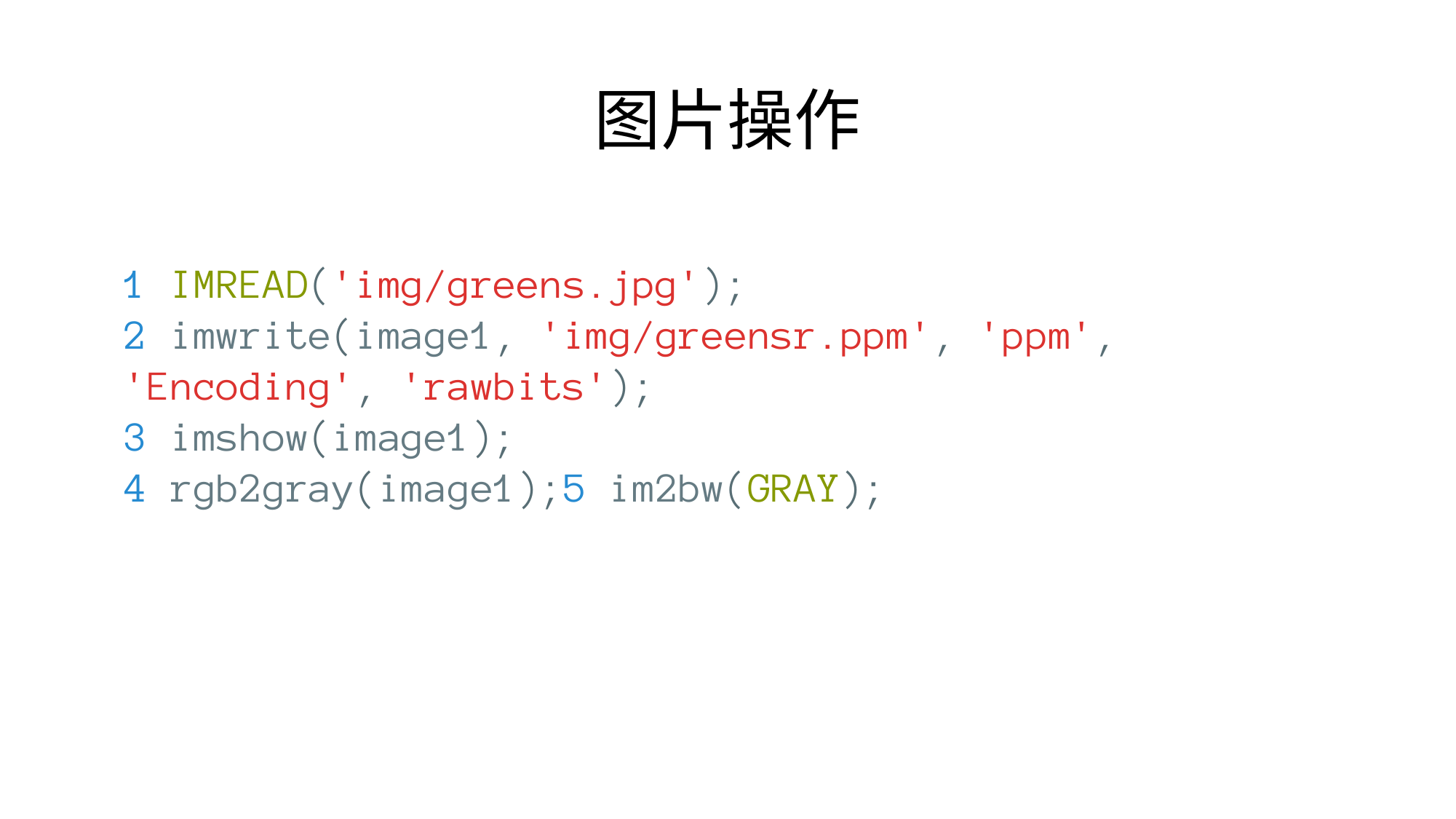

# 图片操作
1 IMREAD('img/greens.jpg');
2 imwrite(image1, 'img/greensr.ppm', 'ppm', 'Encoding', 'rawbits');
3 imshow(image1);
4 rgb2gray(image1);5 im2bw(GRAY);